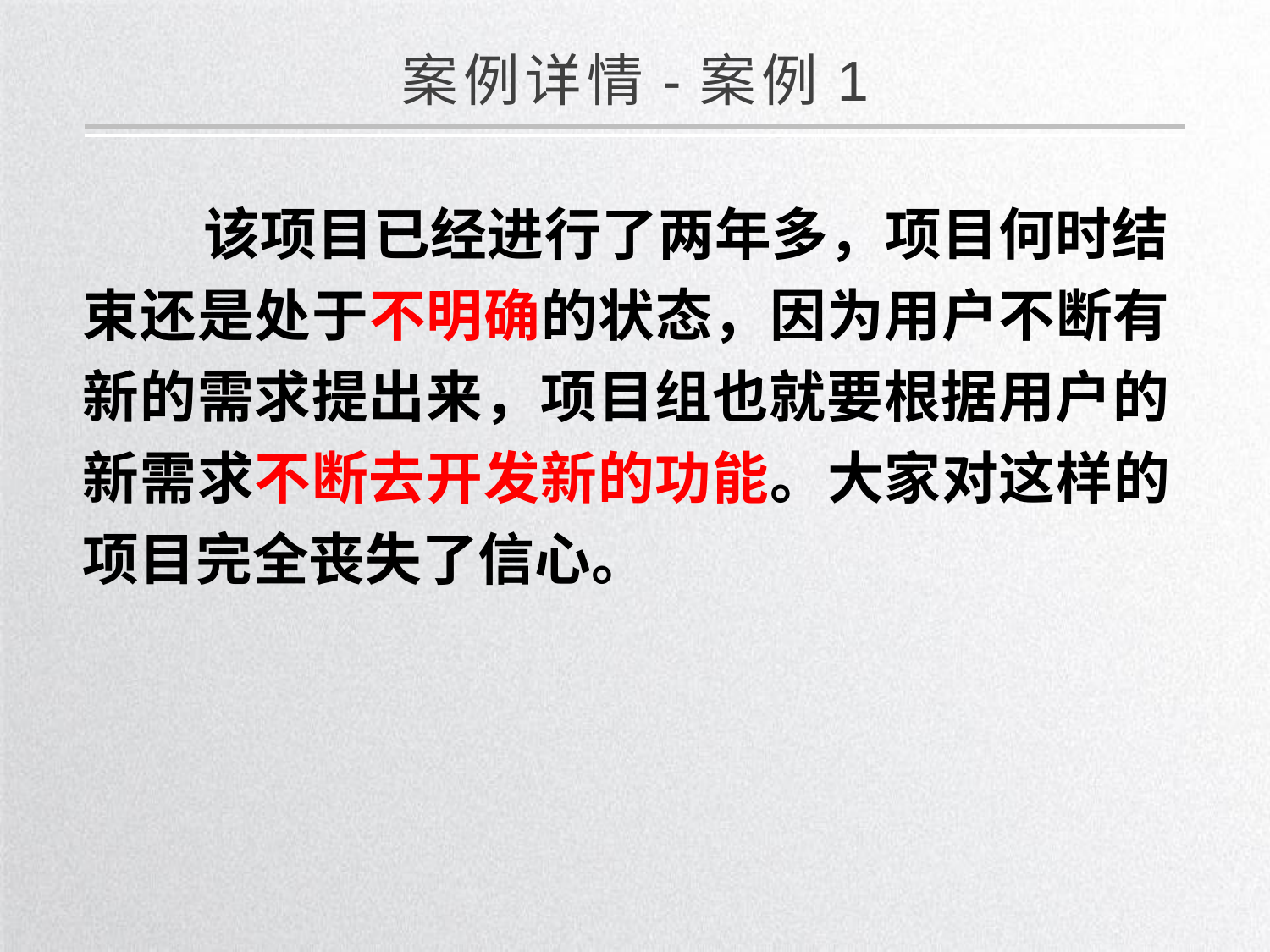

案例详情-案例1
        该项目已经进行了两年多，项目何时结束还是处于不明确的状态，因为用户不断有新的需求提出来，项目组也就要根据用户的新需求不断去开发新的功能。大家对这样的项目完全丧失了信心。